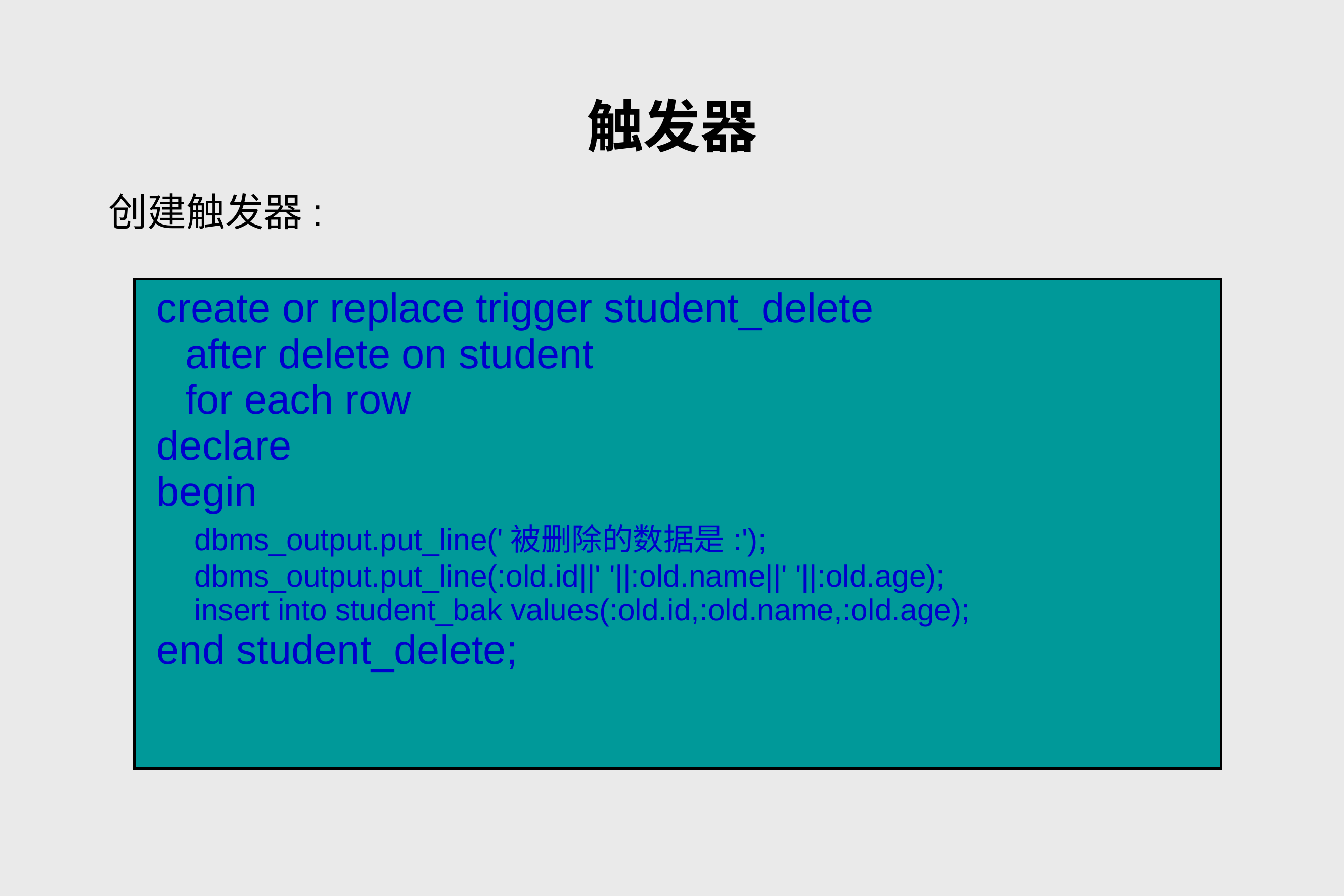

# 触发器
创建触发器:
| create or replace trigger student\_delete after delete on student for each row declare begin dbms\_output.put\_line('被删除的数据是:'); dbms\_output.put\_line(:old.id||' '||:old.name||' '||:old.age); insert into student\_bak values(:old.id,:old.name,:old.age); end student\_delete; |
| --- |